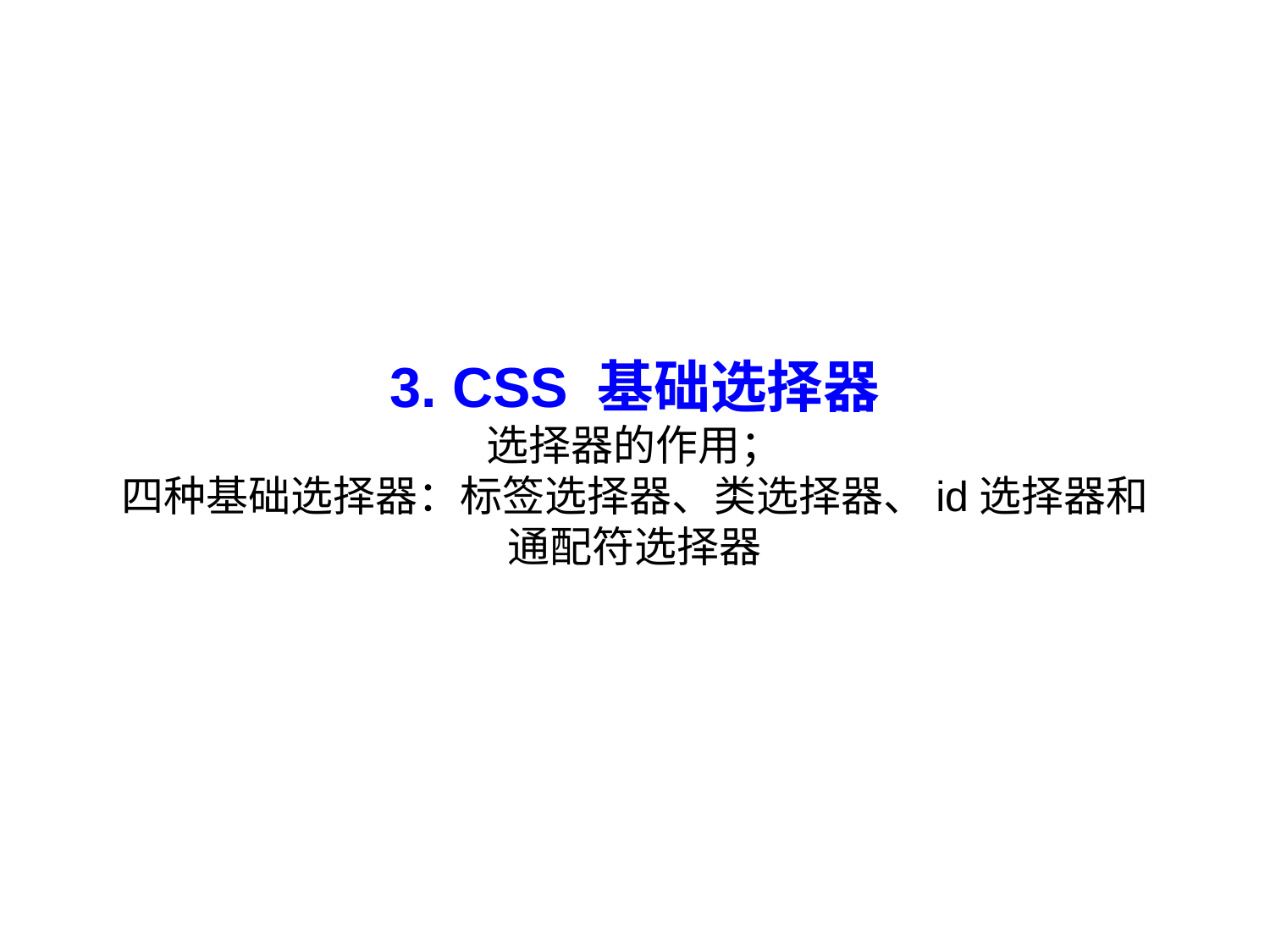

# 3. CSS 基础选择器 选择器的作用； 四种基础选择器：标签选择器、类选择器、id选择器和通配符选择器